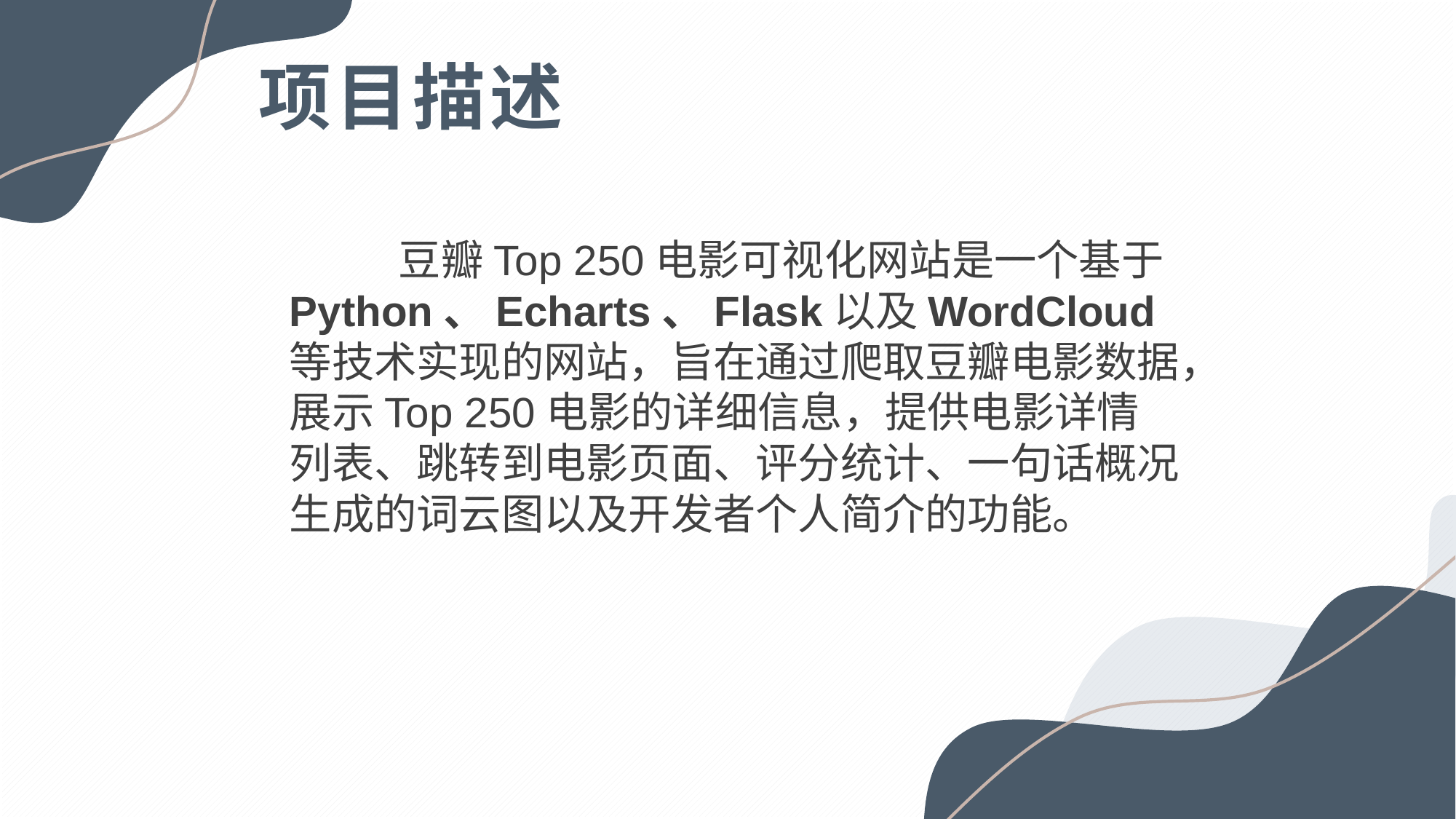

项目描述
	豆瓣Top 250电影可视化网站是一个基于Python、Echarts、Flask以及WordCloud等技术实现的网站，旨在通过爬取豆瓣电影数据，展示Top 250电影的详细信息，提供电影详情列表、跳转到电影页面、评分统计、一句话概况生成的词云图以及开发者个人简介的功能。